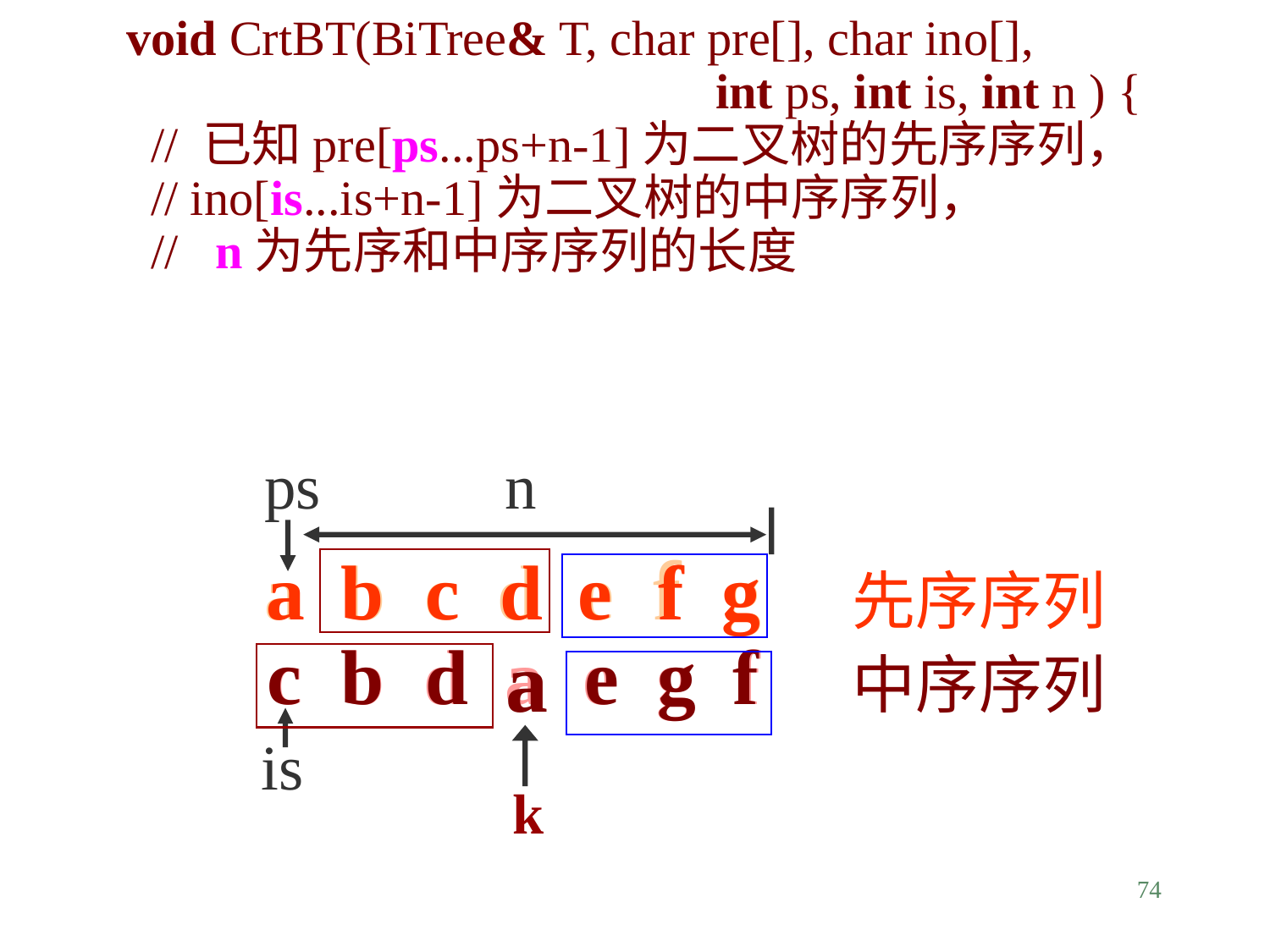

void CrtBT(BiTree& T, char pre[], char ino[],
                                                int ps, int is, int n ) {
  // 已知pre[ps...ps+n-1]为二叉树的先序序列，
  // ino[is...is+n-1]为二叉树的中序序列，
  //   n为先序和中序序列的长度
ps
n

is
a  b  c  d  e  f  g
a
b
c
d
e
f
g
先序序列中序序列

c
c  b  d  a  e  g  f
b
d
a
e
g
f

k
74